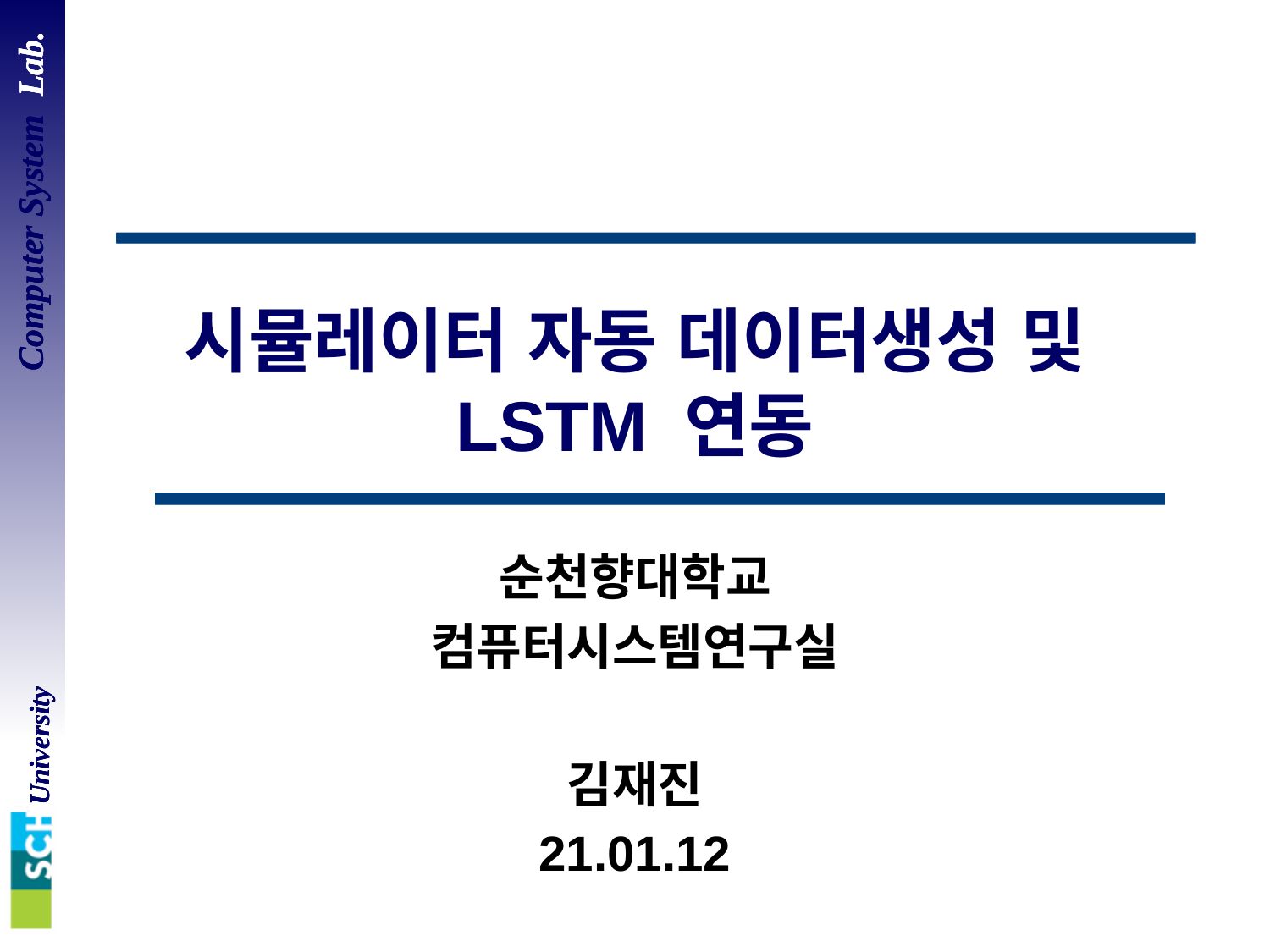

# 시뮬레이터 자동 데이터생성 및 LSTM 연동
순천향대학교
컴퓨터시스템연구실

김재진
21.01.12